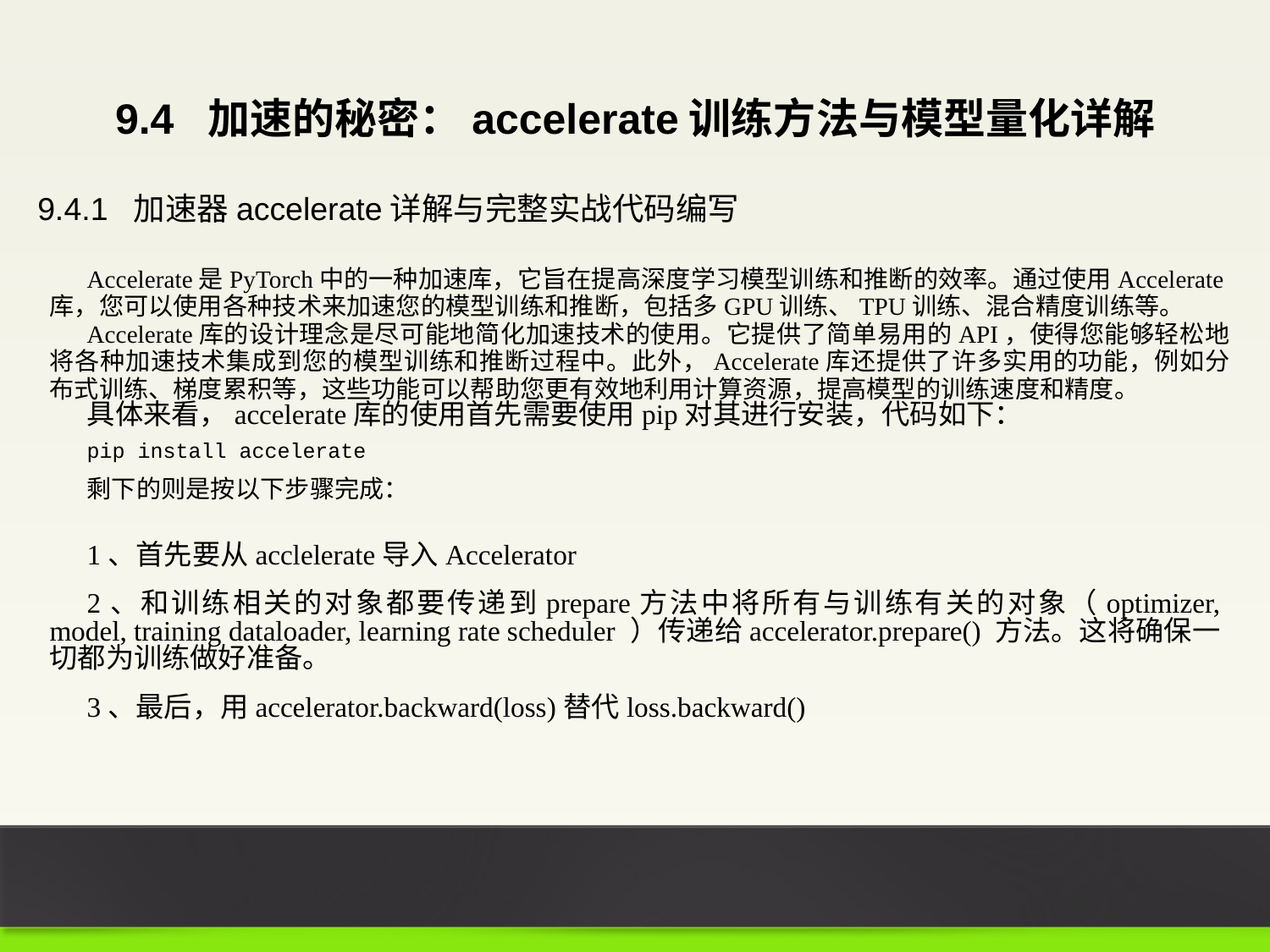

9.4  加速的秘密：accelerate训练方法与模型量化详解
9.4.1  加速器accelerate详解与完整实战代码编写
Accelerate是PyTorch中的一种加速库，它旨在提高深度学习模型训练和推断的效率。通过使用Accelerate库，您可以使用各种技术来加速您的模型训练和推断，包括多GPU训练、TPU训练、混合精度训练等。
Accelerate库的设计理念是尽可能地简化加速技术的使用。它提供了简单易用的API，使得您能够轻松地将各种加速技术集成到您的模型训练和推断过程中。此外，Accelerate库还提供了许多实用的功能，例如分布式训练、梯度累积等，这些功能可以帮助您更有效地利用计算资源，提高模型的训练速度和精度。
具体来看，accelerate库的使用首先需要使用pip对其进行安装，代码如下：
pip install accelerate
剩下的则是按以下步骤完成：

1、首先要从acclelerate导入Accelerator
2、和训练相关的对象都要传递到prepare方法中将所有与训练有关的对象（optimizer, model, training dataloader, learning rate scheduler ）传递给accelerator.prepare() 方法。这将确保一切都为训练做好准备。
3、最后，用accelerator.backward(loss)替代loss.backward()